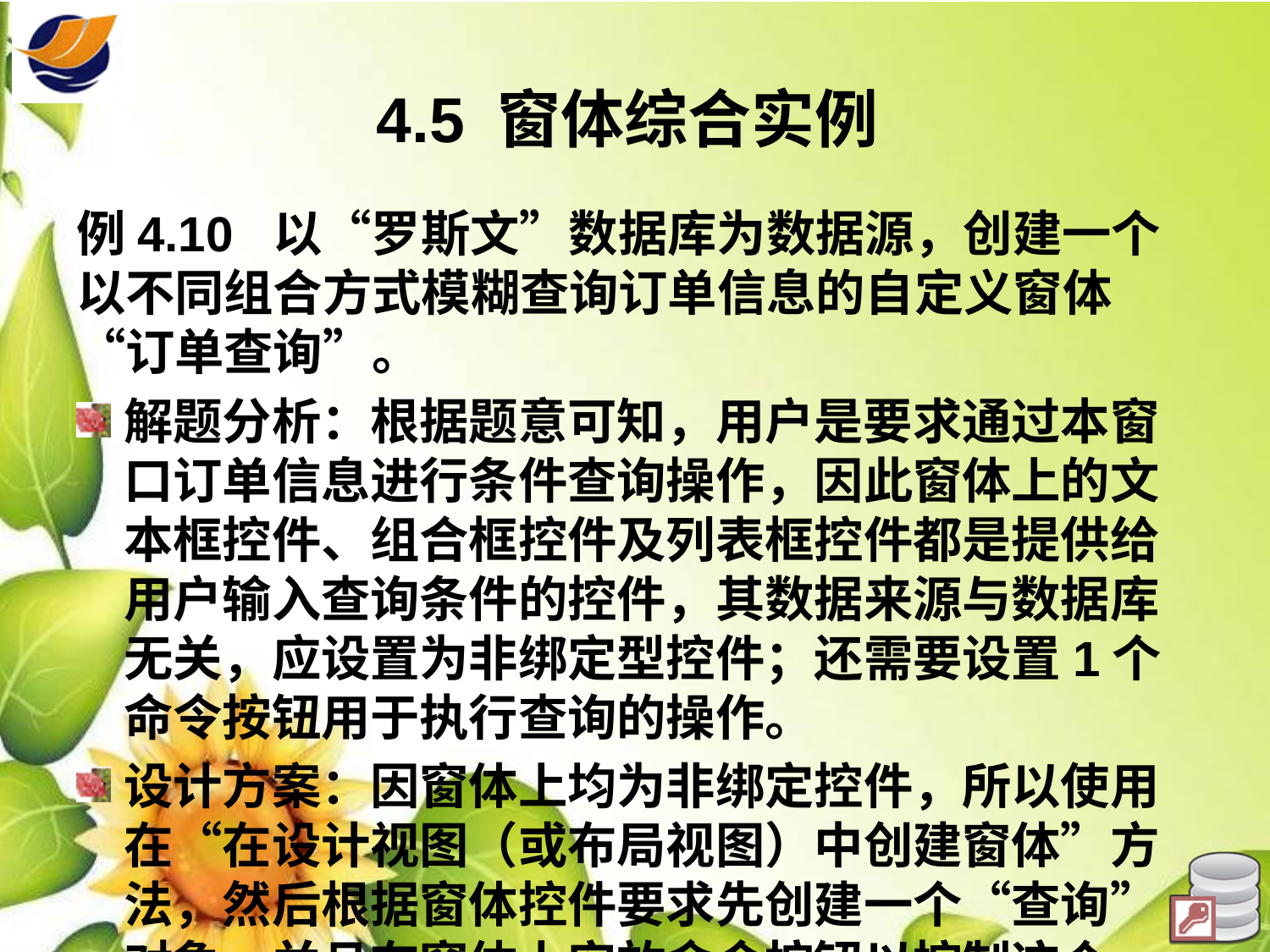

# 4.5 窗体综合实例
例4.10  以“罗斯文”数据库为数据源，创建一个以不同组合方式模糊查询订单信息的自定义窗体“订单查询”。
解题分析：根据题意可知，用户是要求通过本窗口订单信息进行条件查询操作，因此窗体上的文本框控件、组合框控件及列表框控件都是提供给用户输入查询条件的控件，其数据来源与数据库无关，应设置为非绑定型控件；还需要设置1个命令按钮用于执行查询的操作。
设计方案：因窗体上均为非绑定控件，所以使用在“在设计视图（或布局视图）中创建窗体”方法，然后根据窗体控件要求先创建一个“查询”对象，并且在窗体上安放命令按钮以控制这个“查询”对象。